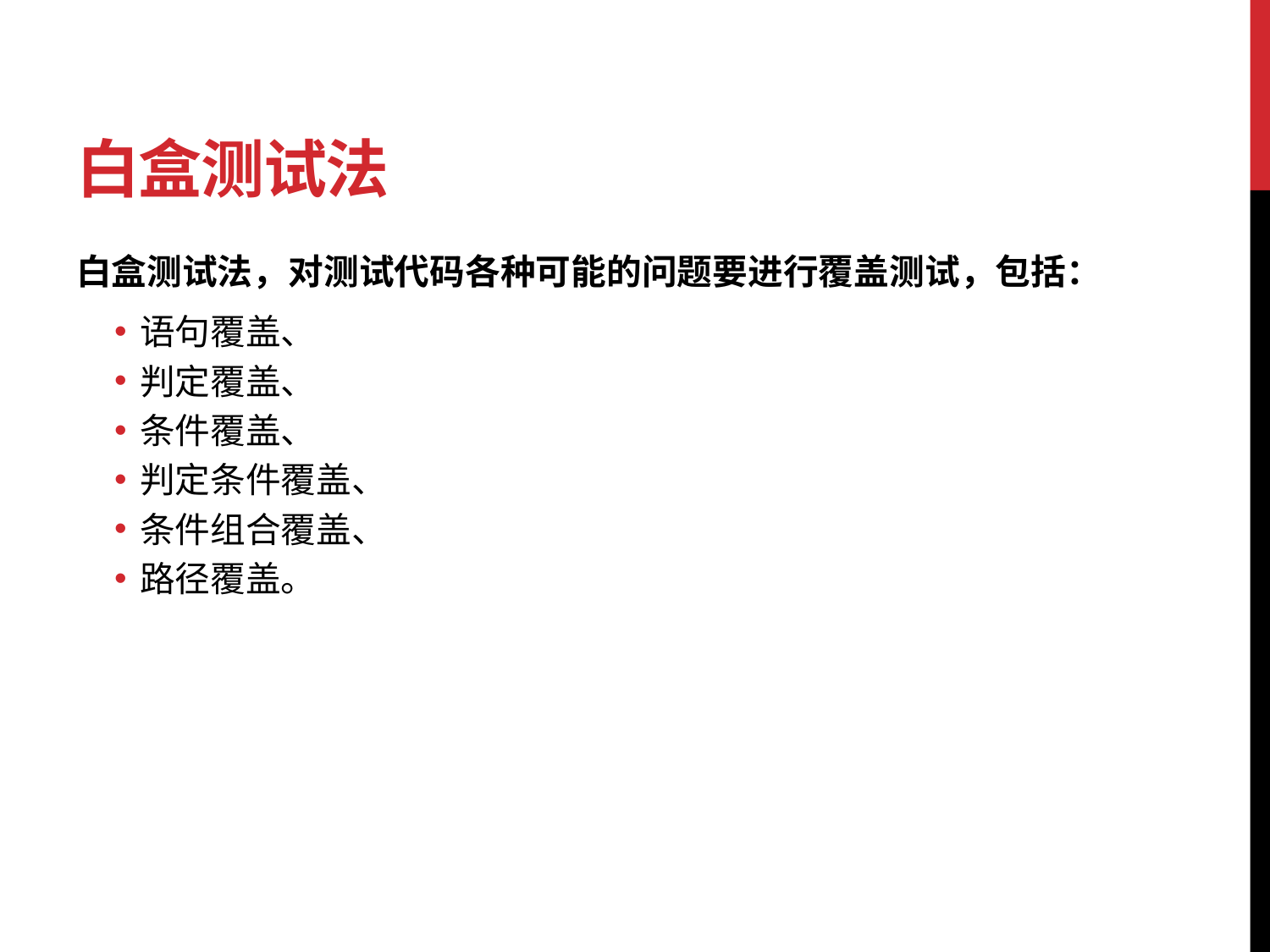

# 白盒测试法
白盒测试法，对测试代码各种可能的问题要进行覆盖测试，包括：
语句覆盖、
判定覆盖、
条件覆盖、
判定条件覆盖、
条件组合覆盖、
路径覆盖。